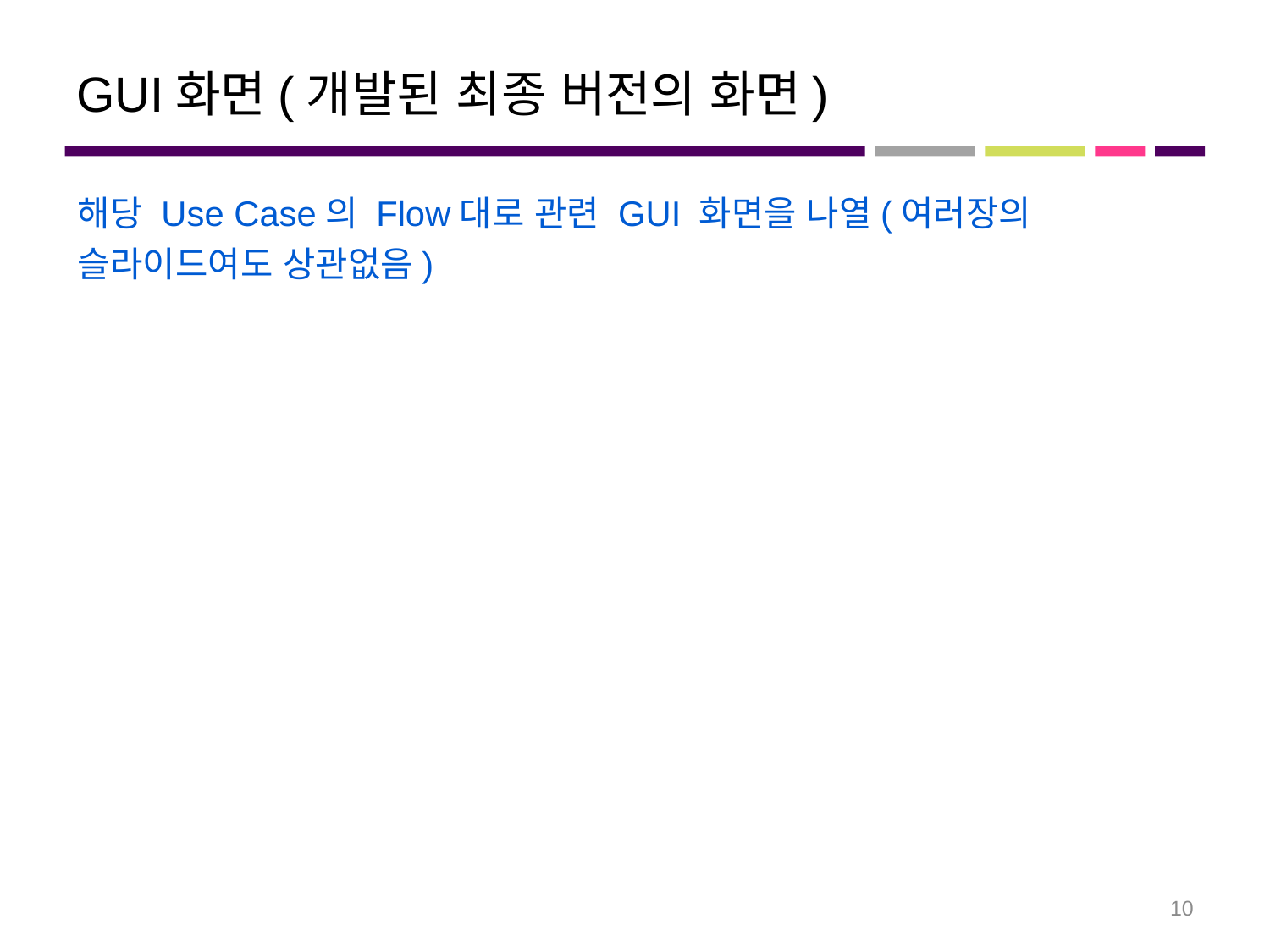

# GUI화면(개발된 최종 버전의 화면)
해당 Use Case의 Flow대로 관련 GUI 화면을 나열(여러장의 슬라이드여도 상관없음)
10